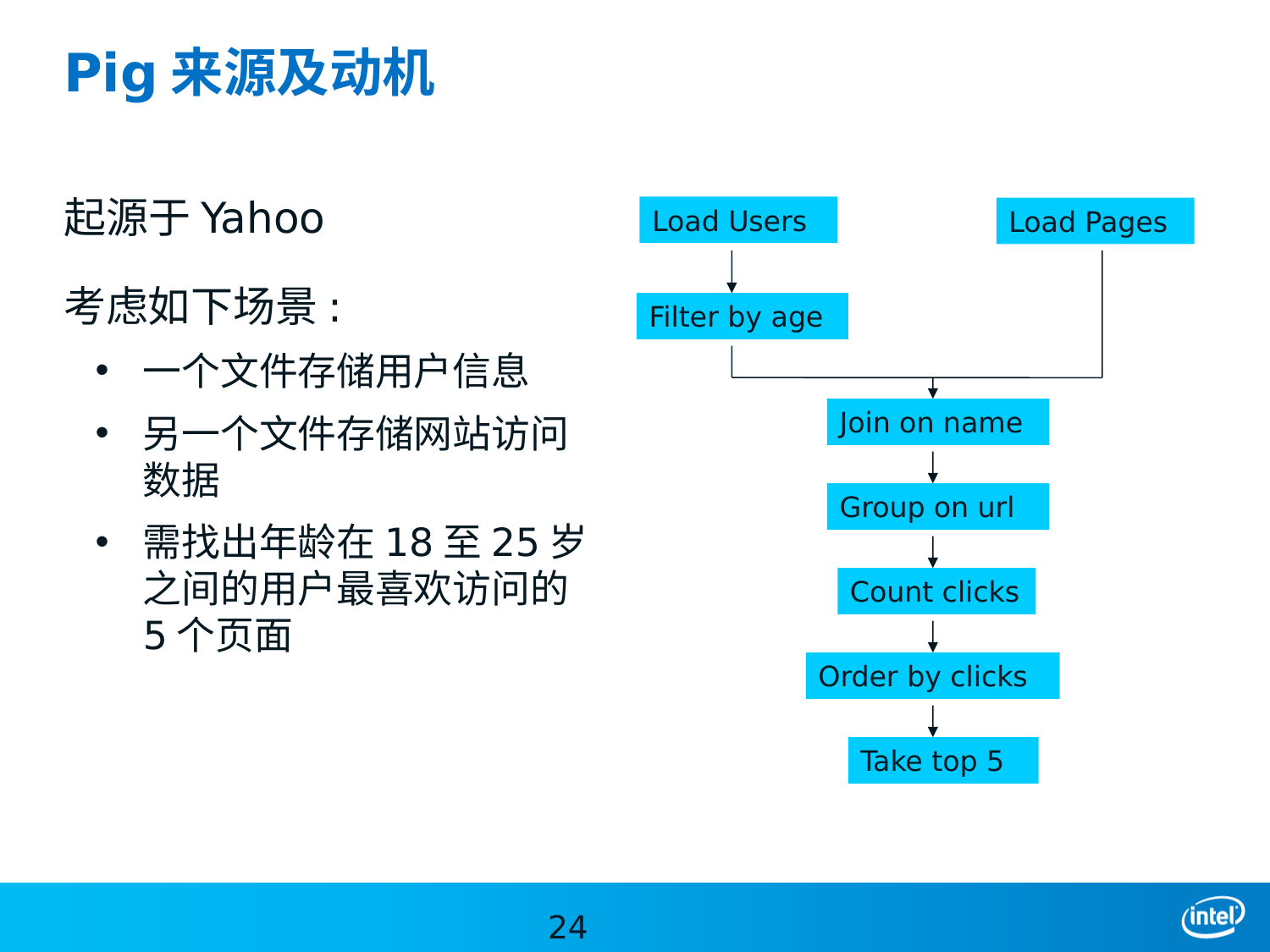

# Pig来源及动机
起源于Yahoo
考虑如下场景:
一个文件存储用户信息
另一个文件存储网站访问数据
需找出年龄在18至25岁之间的用户最喜欢访问的5个页面
Load Users
Load Pages

Filter by age

Join on name

Group on url

Count clicks

Order by clicks

Take top 5
24